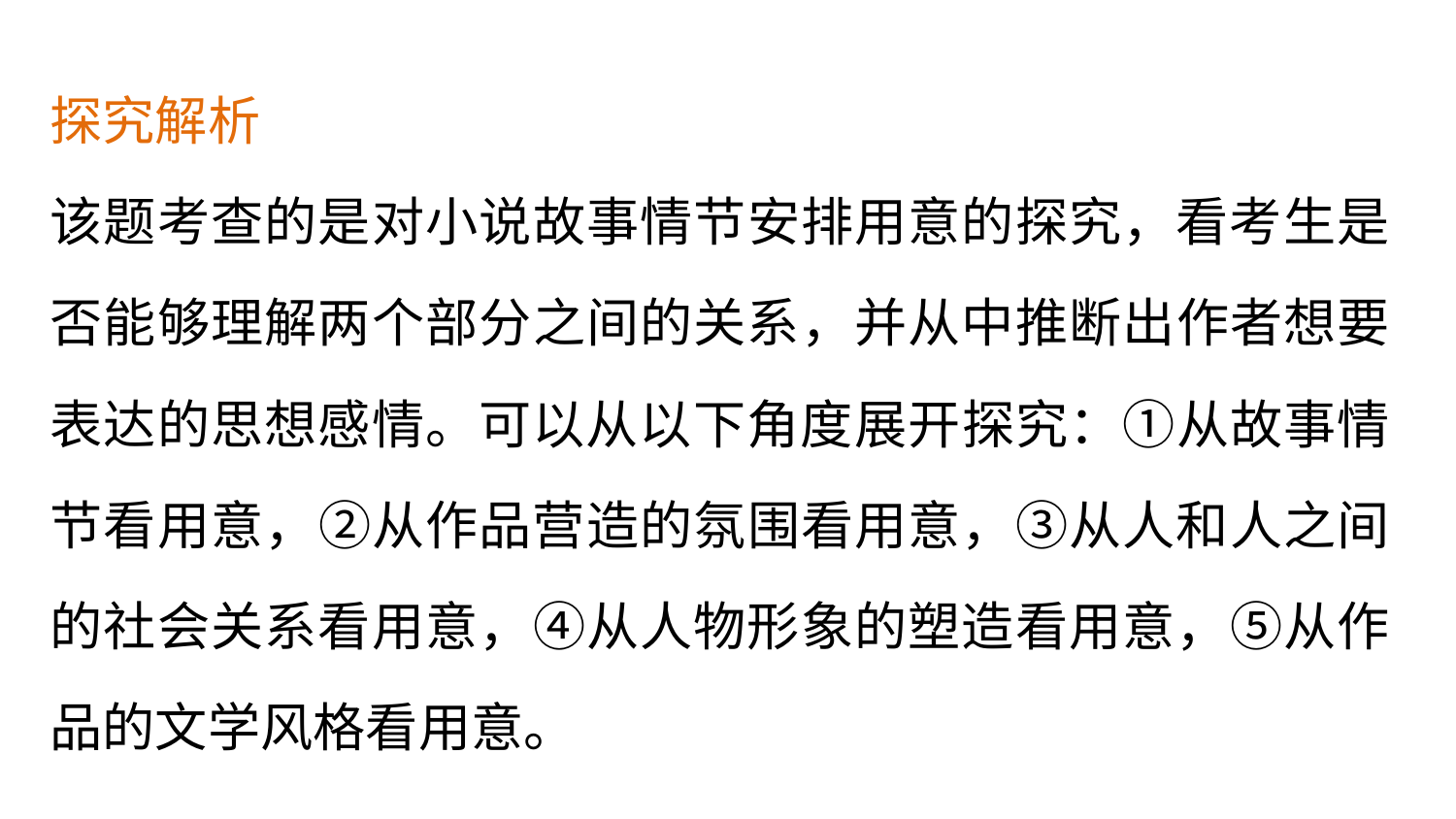

探究解析
该题考查的是对小说故事情节安排用意的探究，看考生是否能够理解两个部分之间的关系，并从中推断出作者想要表达的思想感情。可以从以下角度展开探究：①从故事情节看用意，②从作品营造的氛围看用意，③从人和人之间的社会关系看用意，④从人物形象的塑造看用意，⑤从作品的文学风格看用意。